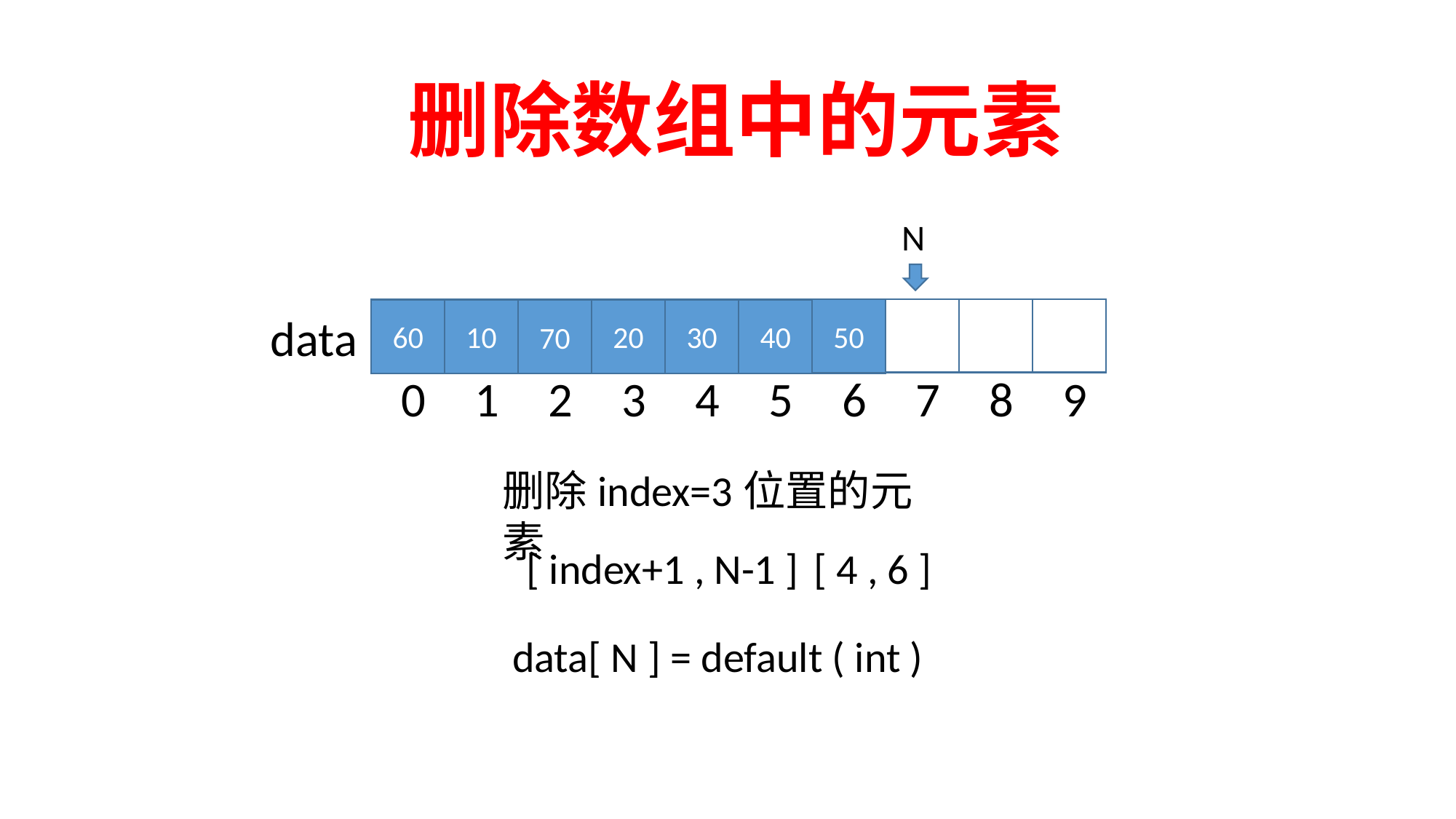

删除数组中的元素
N

50
60
10
30
30
40
40
40
20
50
70
data
 0
 1
 2
 3
 4
 5
 6
 7
 8
 9
删除index=3位置的元素
[ index+1 , N-1 ]
[ 4 , 6 ]
 data[ N ] = default ( int )